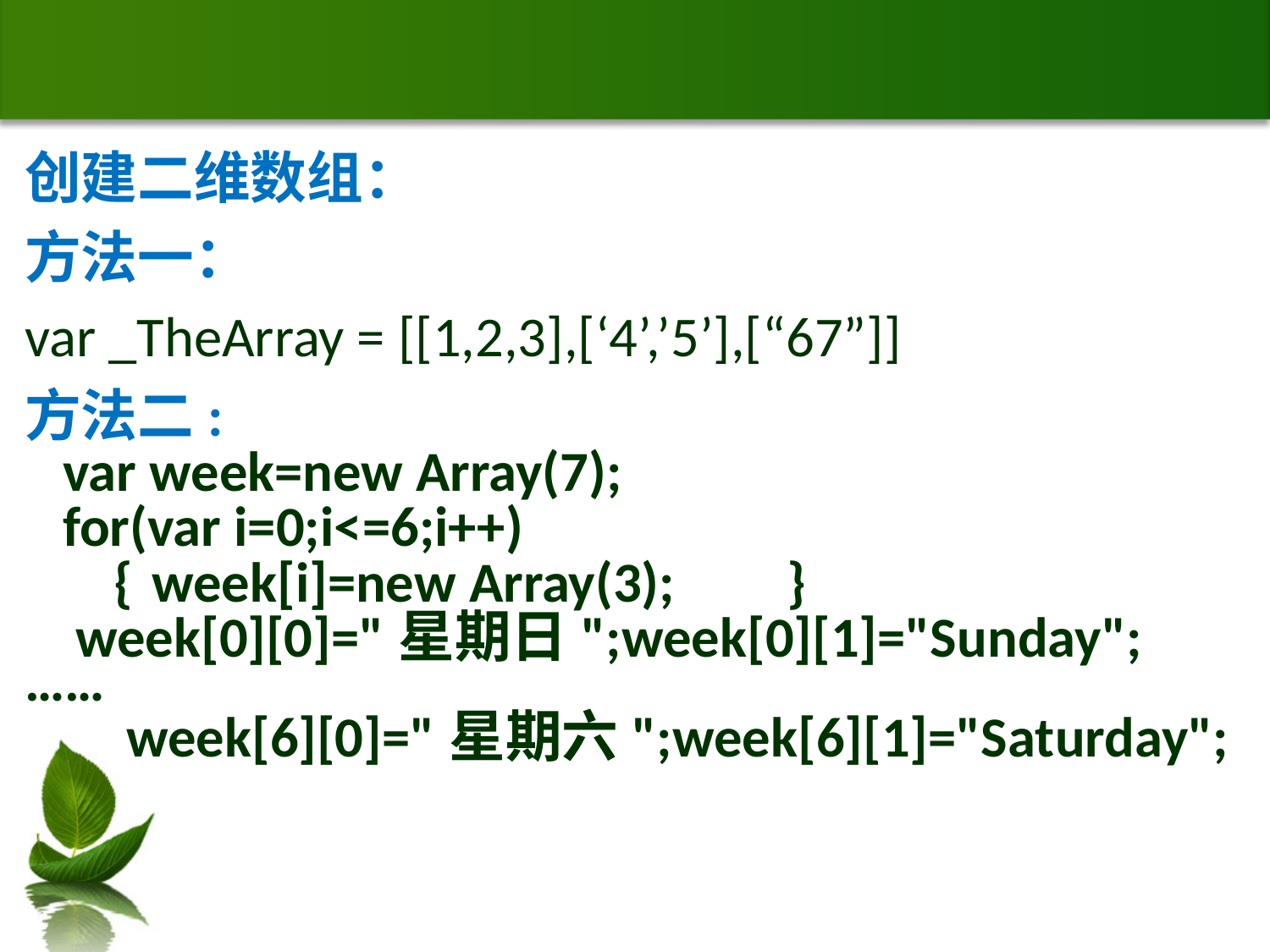

#
创建二维数组：
方法一：
var _TheArray = [[1,2,3],[‘4’,’5’],[“67”]]
方法二:
   var week=new Array(7);
   for(var i=0;i<=6;i++)
       {	week[i]=new Array(3);	}
    week[0][0]="星期日";week[0][1]="Sunday"; 	……
        week[6][0]="星期六";week[6][1]="Saturday";